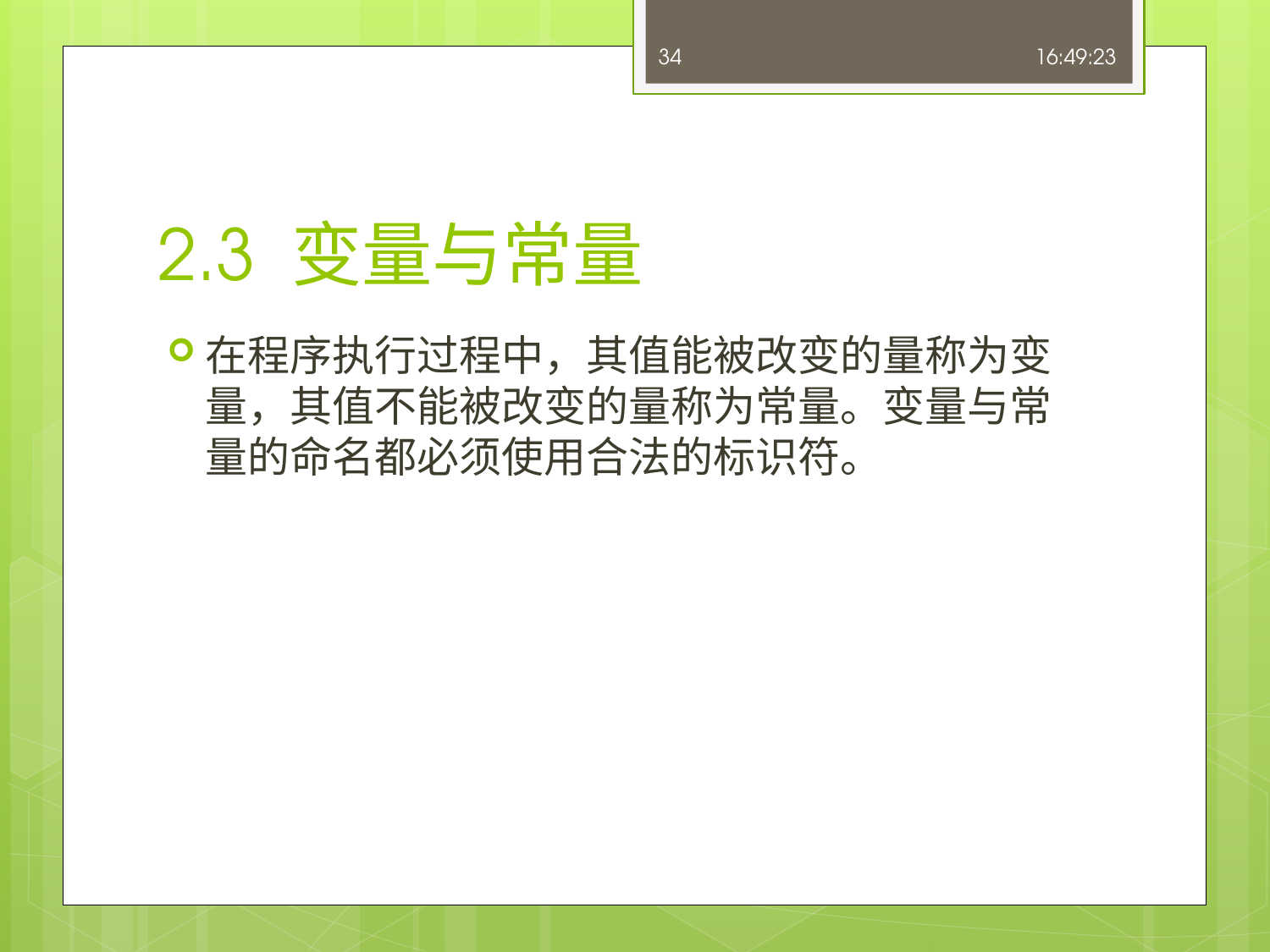

34
16:49:23
# 2.3 变量与常量
在程序执行过程中，其值能被改变的量称为变量，其值不能被改变的量称为常量。变量与常量的命名都必须使用合法的标识符。